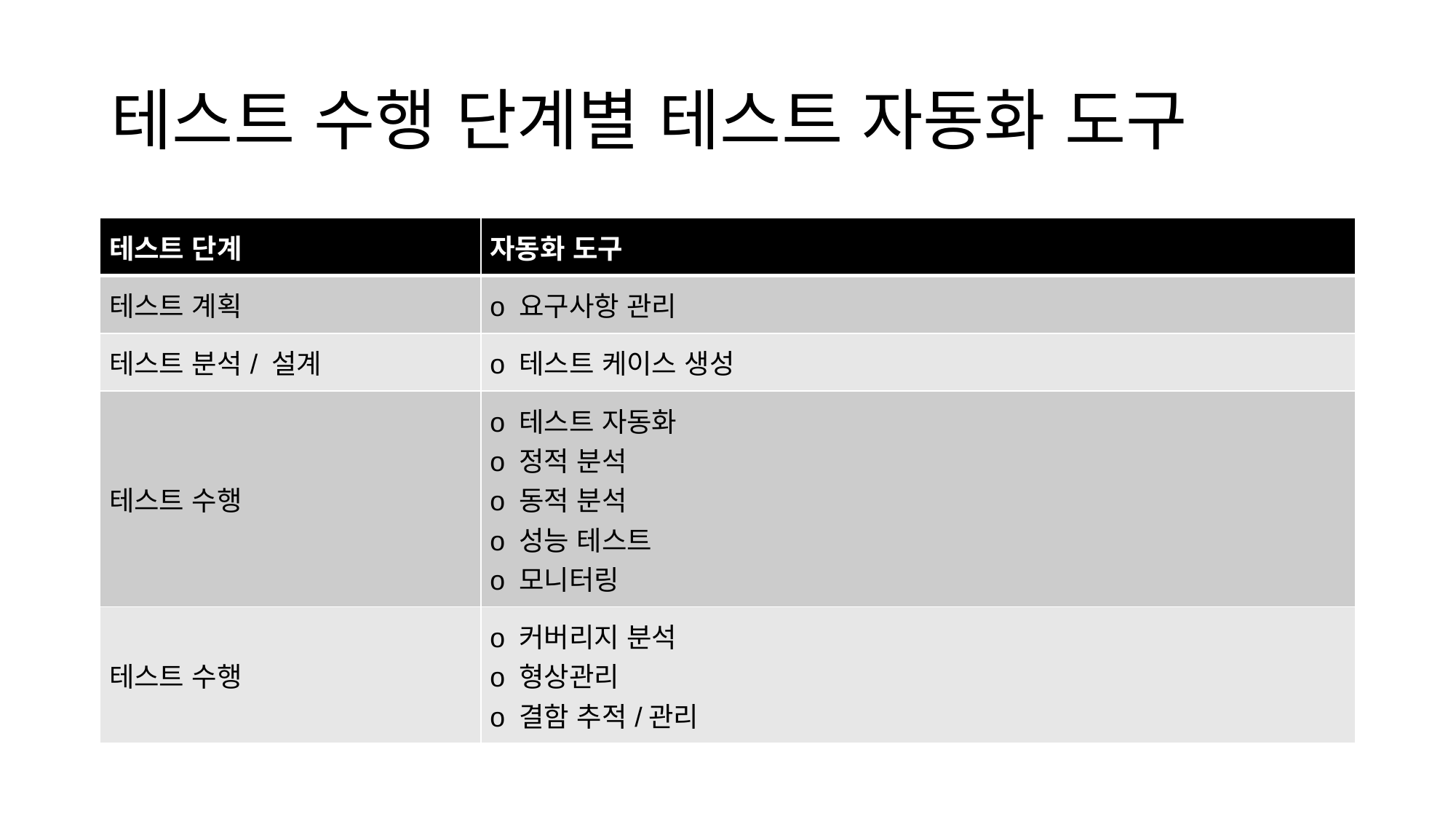

# 테스트 수행 단계별 테스트 자동화 도구
| 테스트 단계 | 자동화 도구 |
| --- | --- |
| 테스트 계획 | o 요구사항 관리 |
| 테스트 분석/ 설계 | o 테스트 케이스 생성 |
| 테스트 수행 | o 테스트 자동화 o 정적 분석 o 동적 분석 o 성능 테스트 o 모니터링 |
| 테스트 수행 | o 커버리지 분석 o 형상관리 o 결함 추적/관리 |